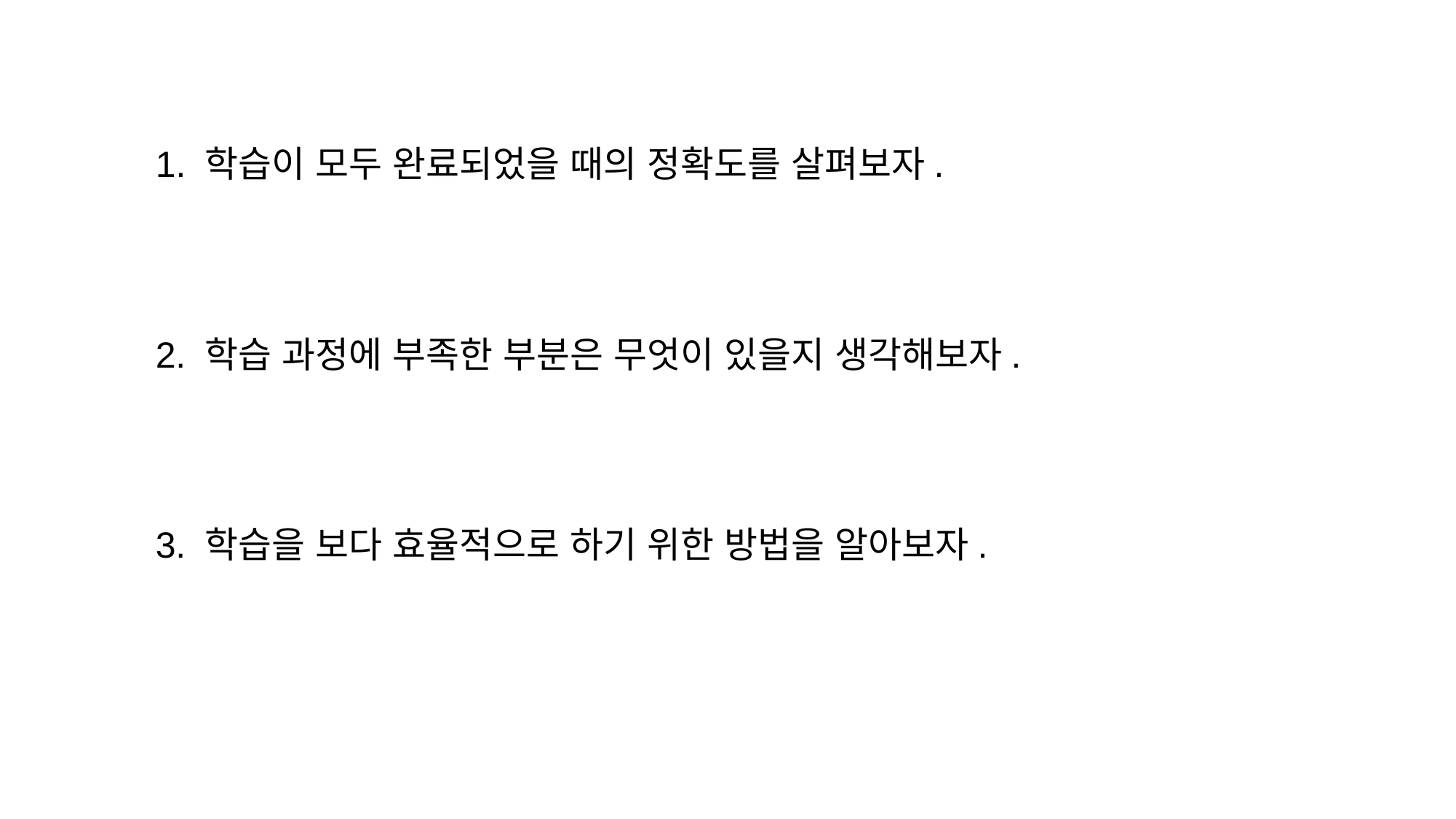

1. 학습이 모두 완료되었을 때의 정확도를 살펴보자.
2. 학습 과정에 부족한 부분은 무엇이 있을지 생각해보자.
3. 학습을 보다 효율적으로 하기 위한 방법을 알아보자.